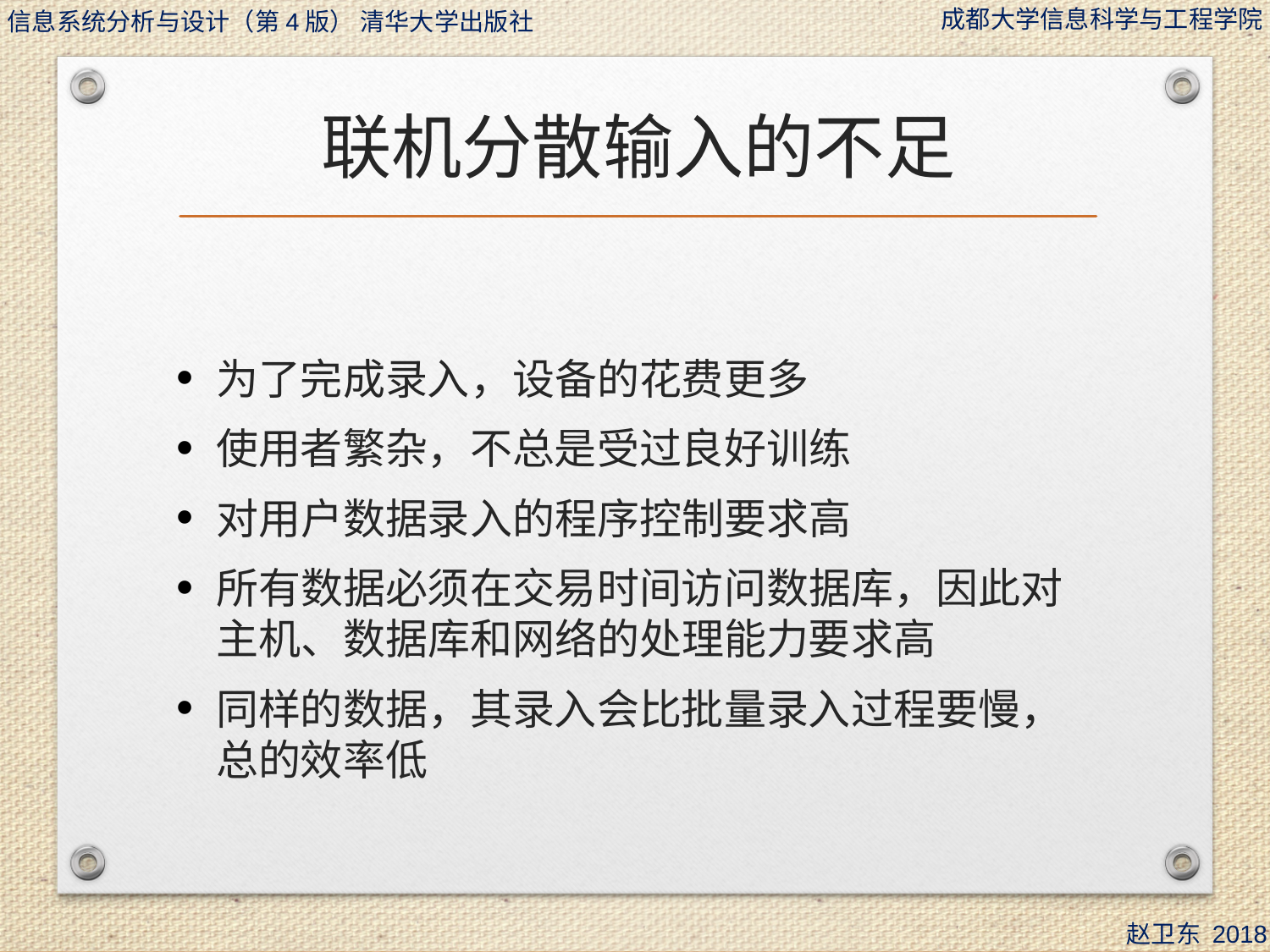

# 联机分散输入的不足
为了完成录入，设备的花费更多
使用者繁杂，不总是受过良好训练
对用户数据录入的程序控制要求高
所有数据必须在交易时间访问数据库，因此对主机、数据库和网络的处理能力要求高
同样的数据，其录入会比批量录入过程要慢，总的效率低